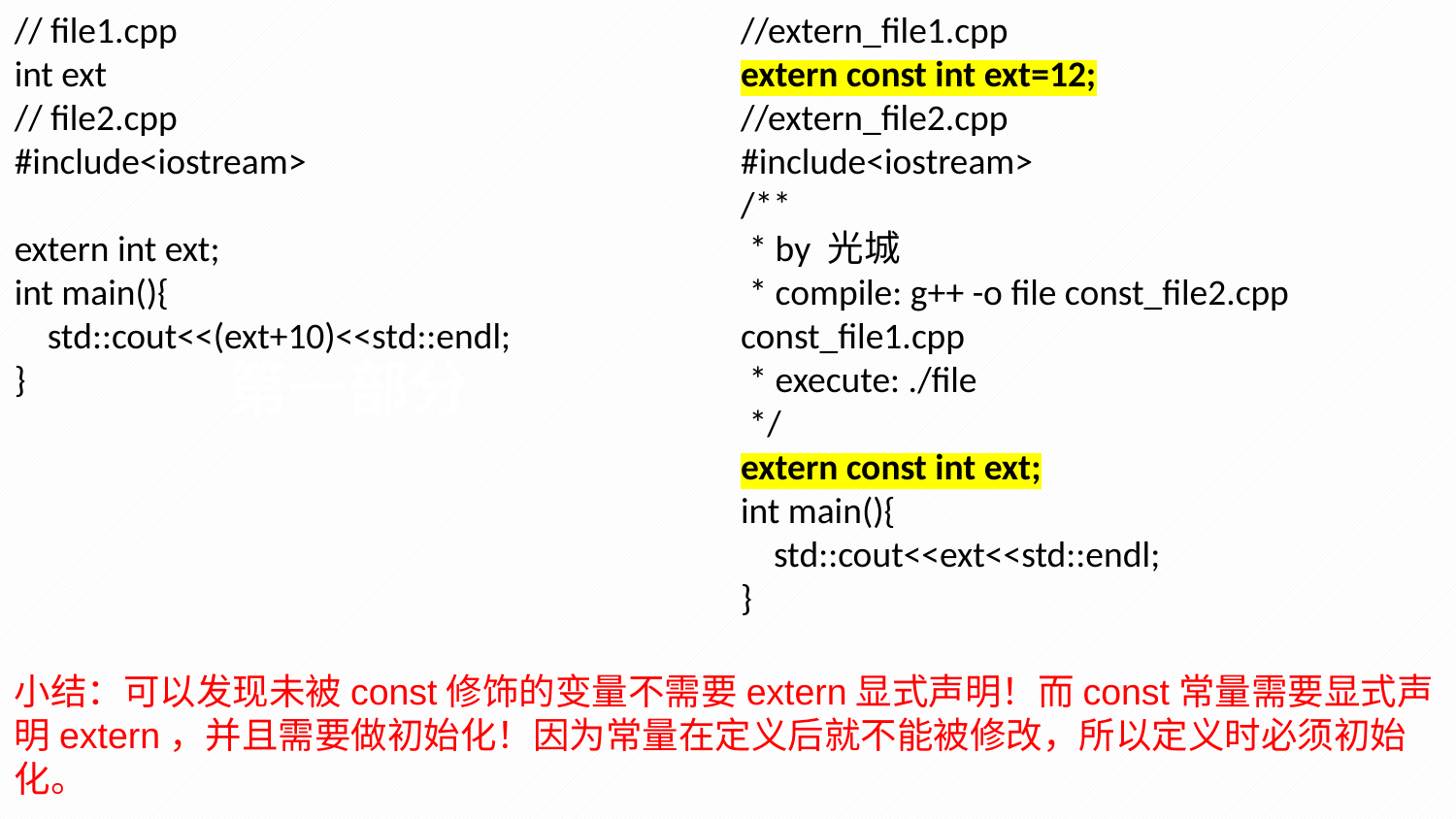

// file1.cpp
int ext
// file2.cpp
#include<iostream>

extern int ext;
int main(){
    std::cout<<(ext+10)<<std::endl;
}
//extern_file1.cpp
extern const int ext=12;
//extern_file2.cpp
#include<iostream>
/**
 * by 光城
 * compile: g++ -o file const_file2.cpp const_file1.cpp
 * execute: ./file
 */
extern const int ext;
int main(){
    std::cout<<ext<<std::endl;
}
第一部分
小结：可以发现未被const修饰的变量不需要extern显式声明！而const常量需要显式声明extern，并且需要做初始化！因为常量在定义后就不能被修改，所以定义时必须初始化。